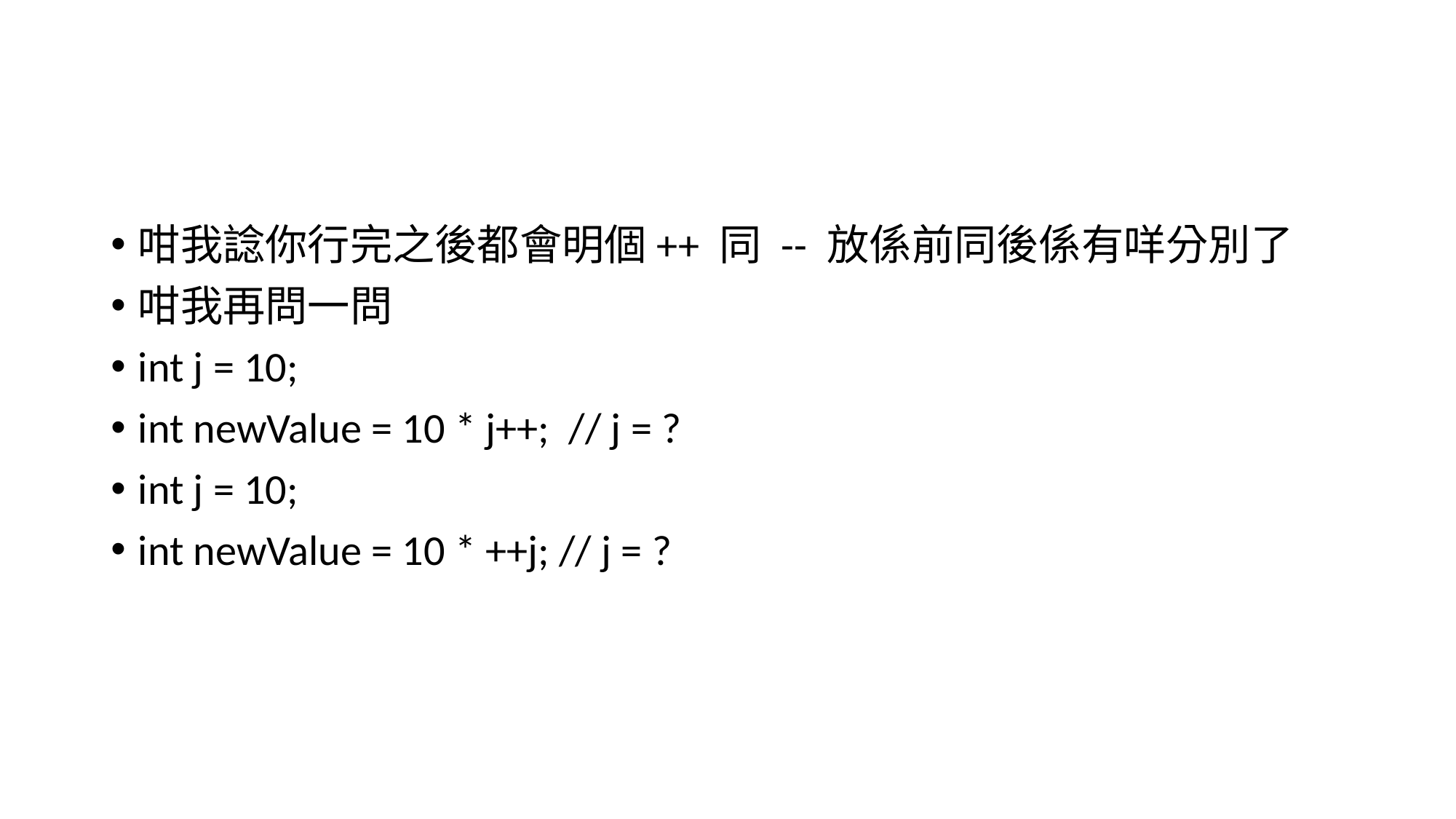

#
咁我諗你行完之後都會明個++ 同 -- 放係前同後係有咩分別了
咁我再問一問
int j = 10;
int newValue = 10 * j++;  // j = ?
int j = 10;
int newValue = 10 * ++j; // j = ?